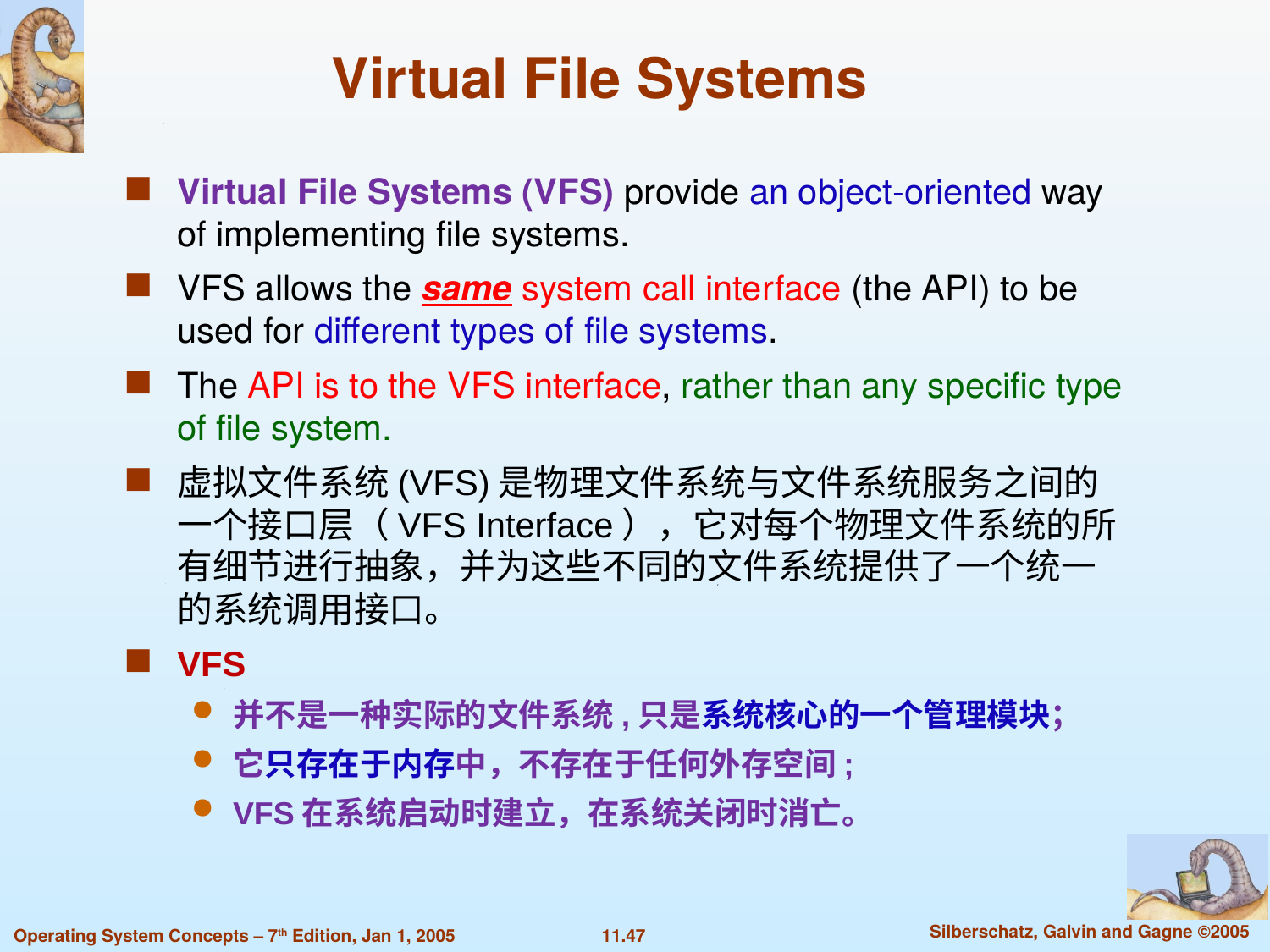

Virtual File Systems
Virtual File Systems (VFS) provide an object-oriented way of implementing file systems.
VFS allows the same system call interface (the API) to be used for different types of file systems.
The API is to the VFS interface, rather than any specific type of file system.
虚拟文件系统(VFS)是物理文件系统与文件系统服务之间的一个接口层（VFS Interface），它对每个物理文件系统的所有细节进行抽象，并为这些不同的文件系统提供了一个统一的系统调用接口。
VFS
并不是一种实际的文件系统,只是系统核心的一个管理模块；
它只存在于内存中，不存在于任何外存空间;
VFS在系统启动时建立，在系统关闭时消亡。